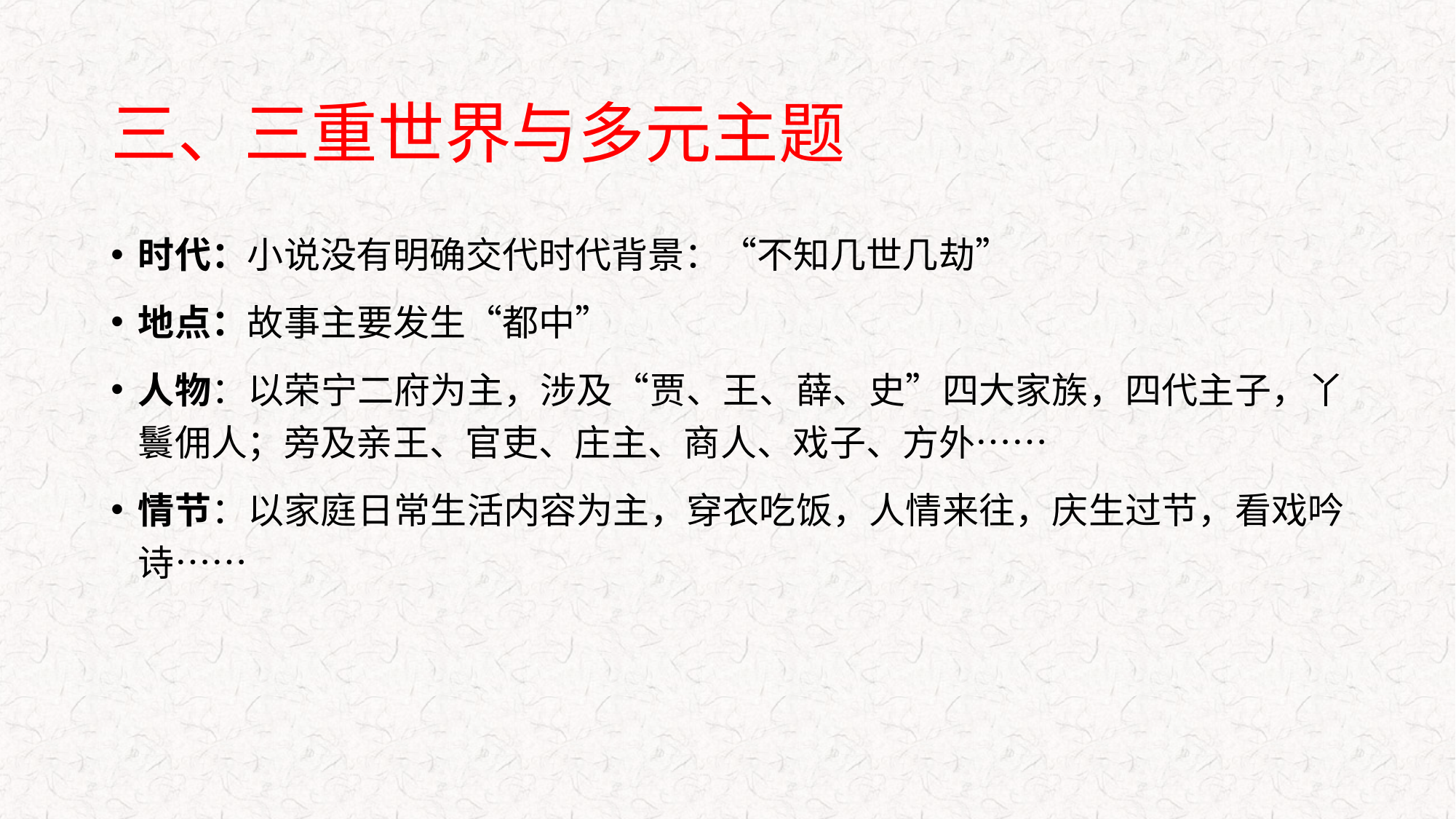

# 三、三重世界与多元主题
时代：小说没有明确交代时代背景：“不知几世几劫”
地点：故事主要发生“都中”
人物：以荣宁二府为主，涉及“贾、王、薛、史”四大家族，四代主子，丫鬟佣人；旁及亲王、官吏、庄主、商人、戏子、方外……
情节：以家庭日常生活内容为主，穿衣吃饭，人情来往，庆生过节，看戏吟诗……